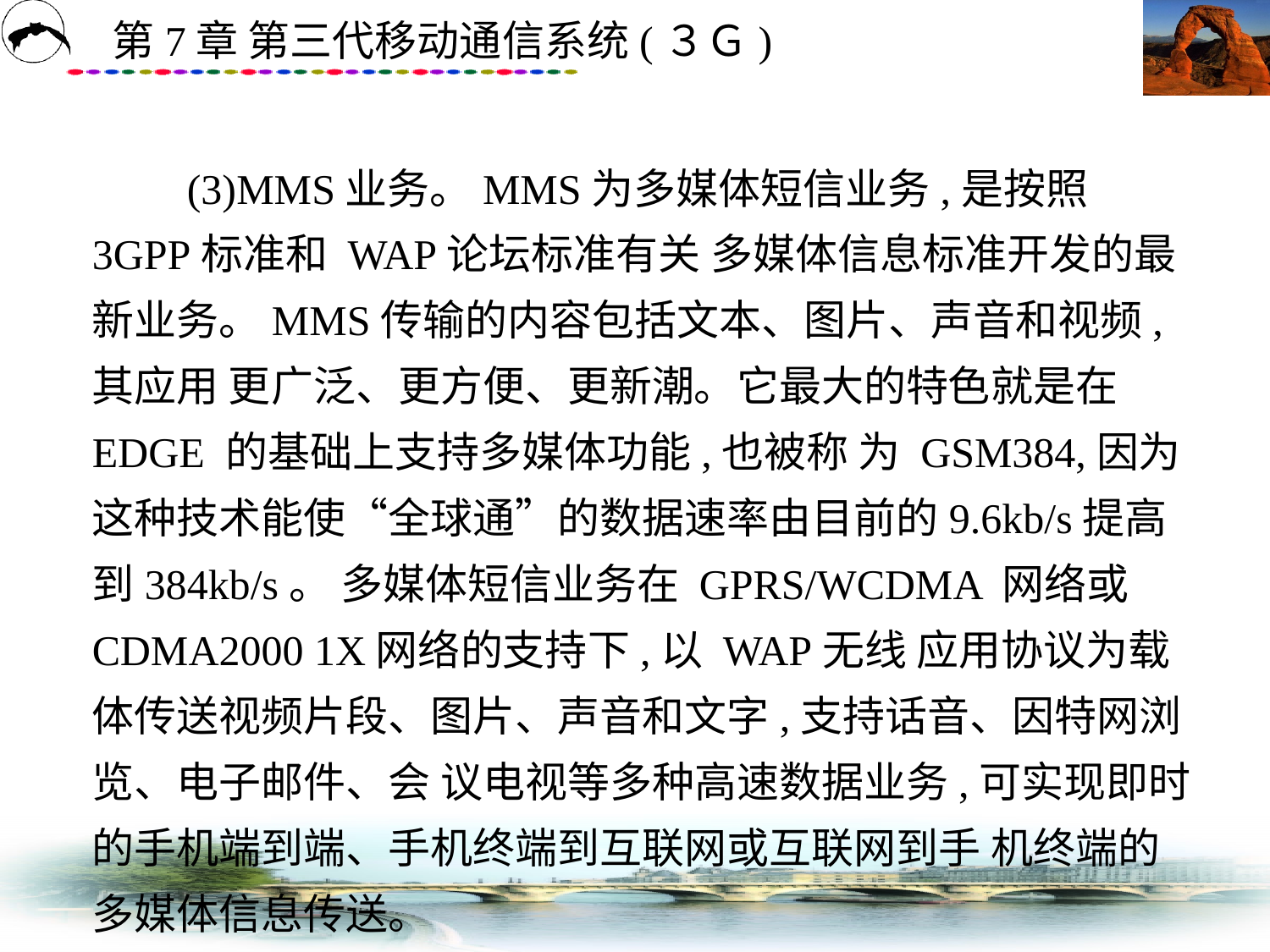

# (3)MMS业务。MMS为多媒体短信业务,是按照3GPP标准和 WAP论坛标准有关 多媒体信息标准开发的最新业务。MMS传输的内容包括文本、图片、声音和视频,其应用 更广泛、更方便、更新潮。它最大的特色就是在 EDGE 的基础上支持多媒体功能,也被称 为 GSM384,因为这种技术能使“全球通”的数据速率由目前的9.6kb/s提高到384kb/s。 多媒体短信业务在 GPRS/WCDMA 网络或 CDMA2000 1X网络的支持下,以 WAP无线 应用协议为载体传送视频片段、图片、声音和文字,支持话音、因特网浏览、电子邮件、会 议电视等多种高速数据业务,可实现即时的手机端到端、手机终端到互联网或互联网到手 机终端的多媒体信息传送。